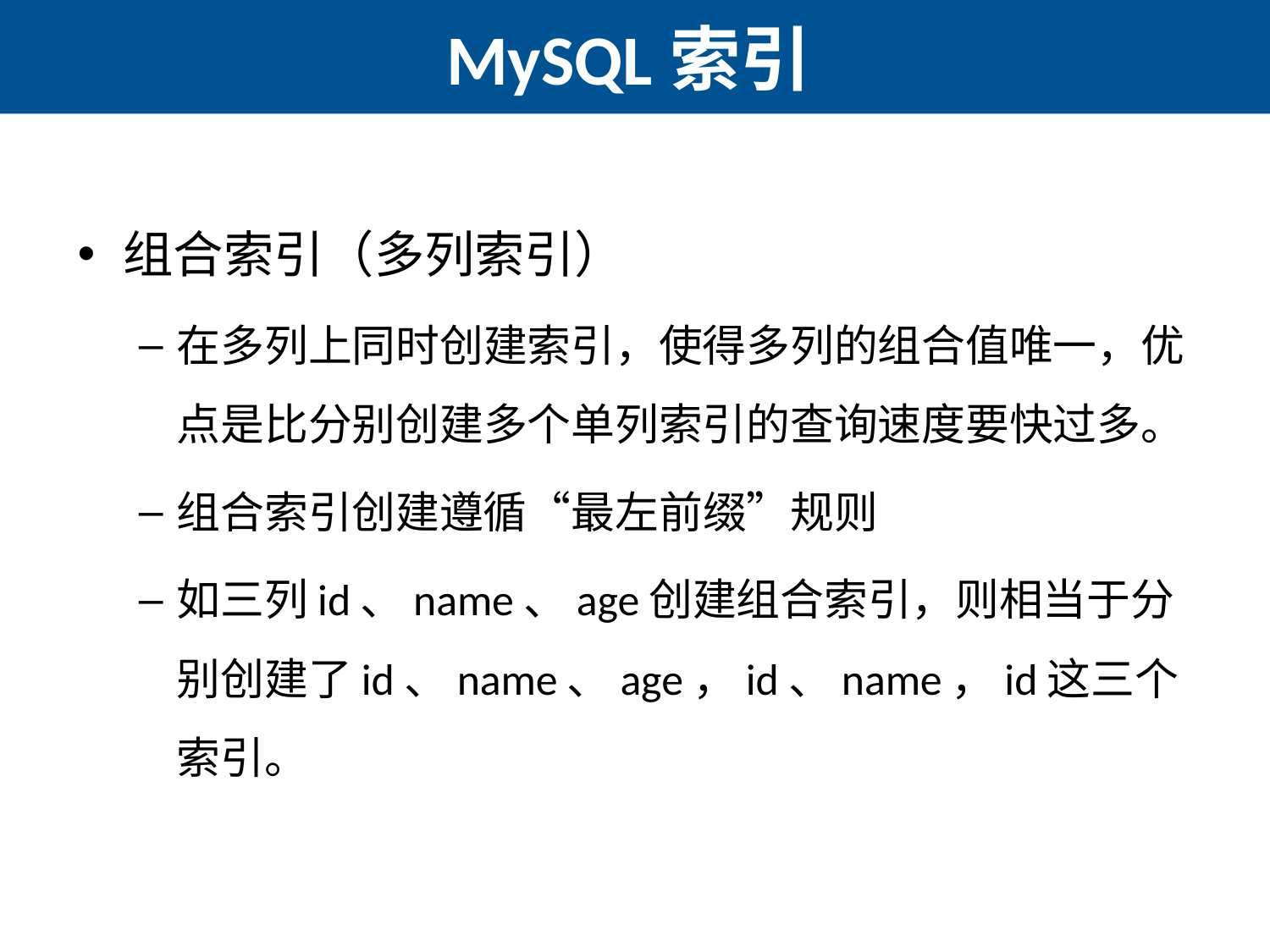

# MySQL索引
组合索引（多列索引）
在多列上同时创建索引，使得多列的组合值唯一，优点是比分别创建多个单列索引的查询速度要快过多。
组合索引创建遵循“最左前缀”规则
如三列id、name、age创建组合索引，则相当于分别创建了id、name、age，id、name，id这三个索引。